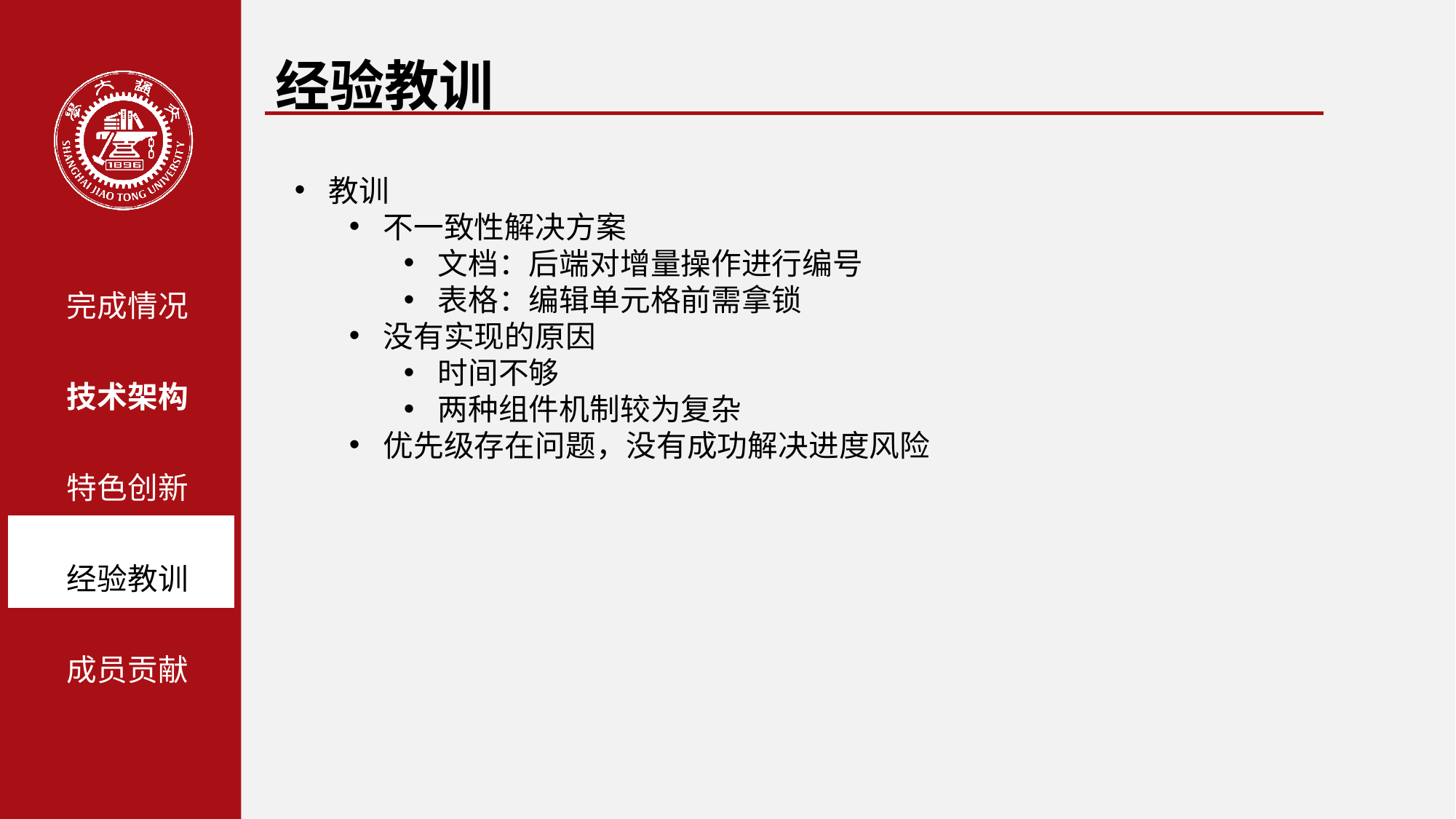

经验教训
教训
不一致性解决方案
文档：后端对增量操作进行编号
表格：编辑单元格前需拿锁
没有实现的原因
时间不够
两种组件机制较为复杂
优先级存在问题，没有成功解决进度风险
完成情况
技术架构
特色创新
经验教训
成员贡献